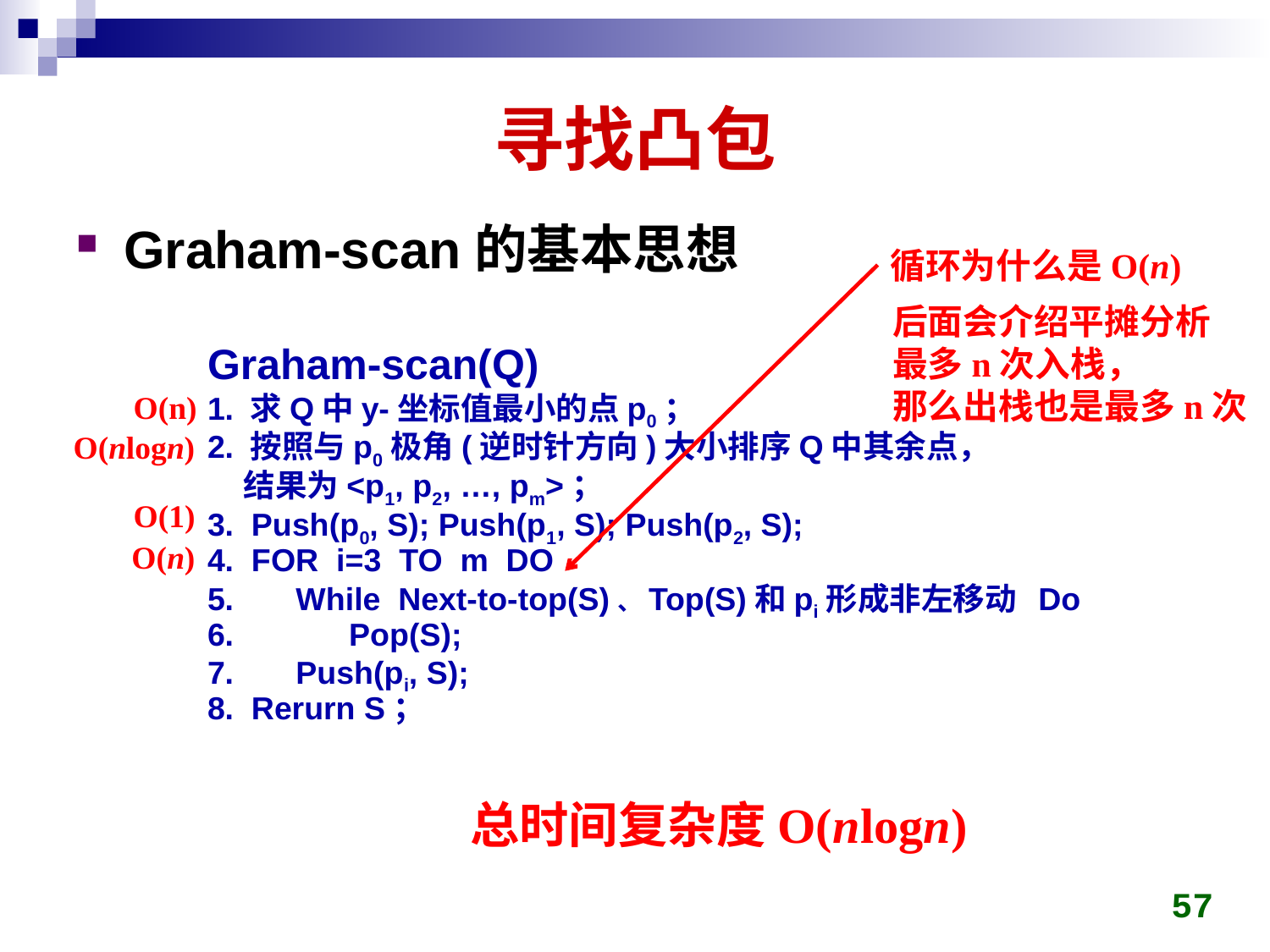

# 寻找凸包
Graham-scan的基本思想
循环为什么是O(n)
后面会介绍平摊分析
最多n次入栈，
那么出栈也是最多n次
Graham-scan(Q)
1. 求Q中y-坐标值最小的点p0；
2. 按照与p0极角(逆时针方向)大小排序Q中其余点，
    结果为<p1, p2, …, pm>；
3.  Push(p0, S); Push(p1, S); Push(p2, S);
4.  FOR  i=3  TO  m  DO
5.       While  Next-to-top(S)、Top(S)和pi形成非左移动  Do
6.             Pop(S);
7.       Push(pi, S);
8.  Rerurn S；
O(n)
O(nlogn)
O(1)
O(n)
总时间复杂度O(nlogn)
57